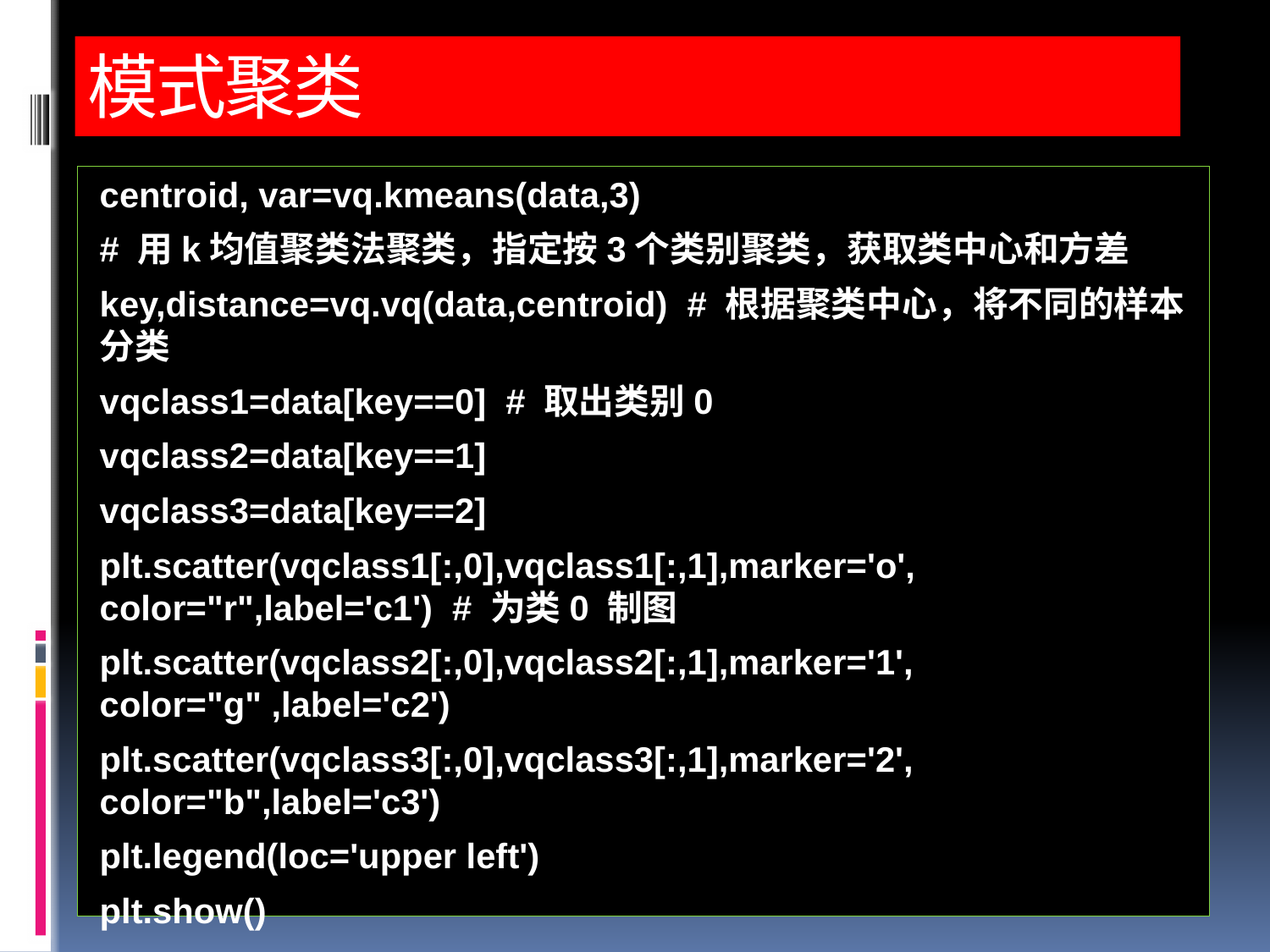

# 模式聚类
centroid, var=vq.kmeans(data,3)
# 用k均值聚类法聚类，指定按3个类别聚类，获取类中心和方差
key,distance=vq.vq(data,centroid)  # 根据聚类中心，将不同的样本分类
vqclass1=data[key==0]  # 取出类别0
vqclass2=data[key==1]
vqclass3=data[key==2]
plt.scatter(vqclass1[:,0],vqclass1[:,1],marker='o', color="r",label='c1')  # 为类0 制图
plt.scatter(vqclass2[:,0],vqclass2[:,1],marker='1', color="g" ,label='c2')
plt.scatter(vqclass3[:,0],vqclass3[:,1],marker='2', color="b",label='c3')
plt.legend(loc='upper left')
plt.show()